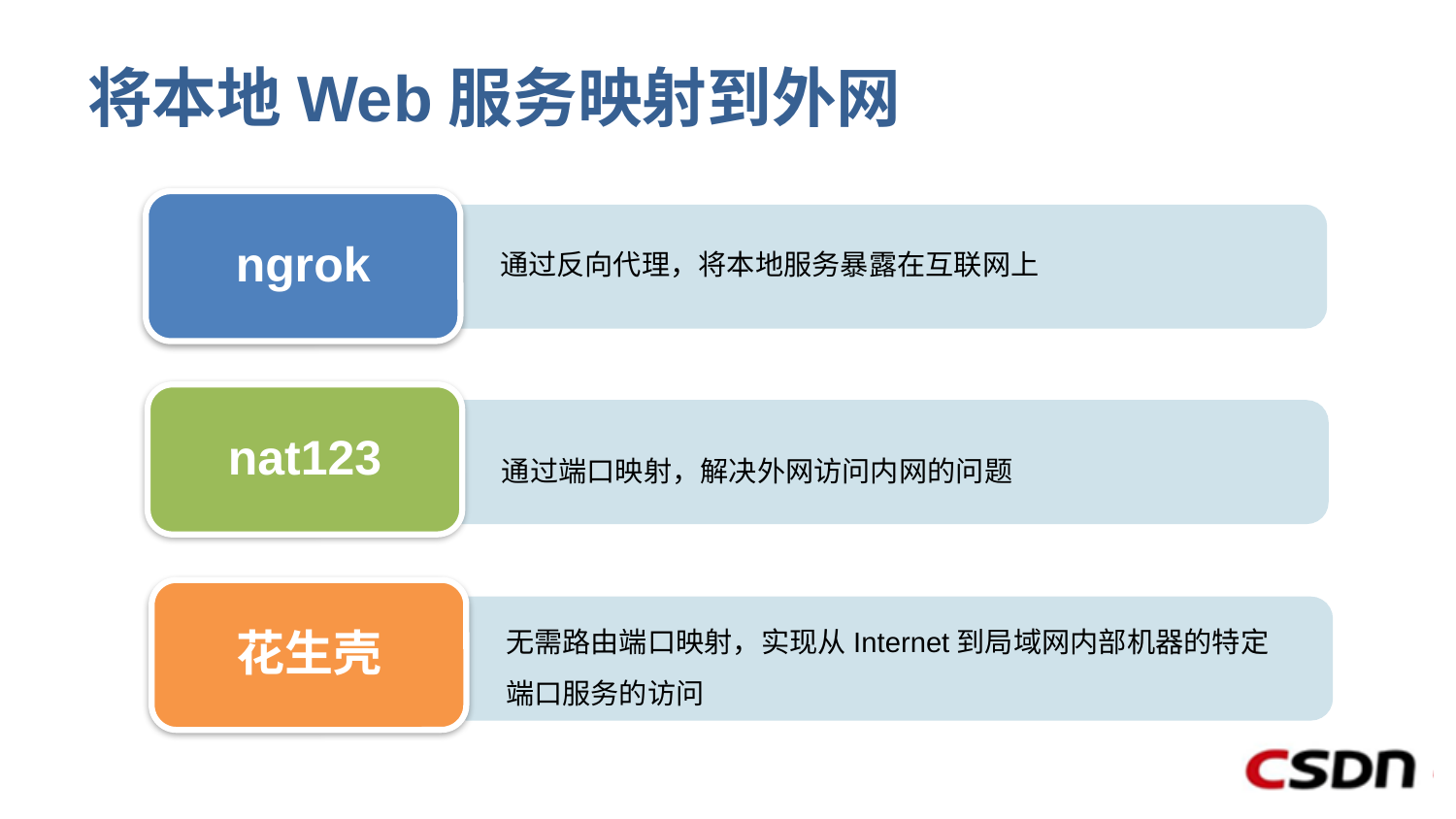

# 将本地Web服务映射到外网

ngrok

通过反向代理，将本地服务暴露在互联网上

nat123

通过端口映射，解决外网访问内网的问题

花生壳

无需路由端口映射，实现从Internet到局域网内部机器的特定端口服务的访问